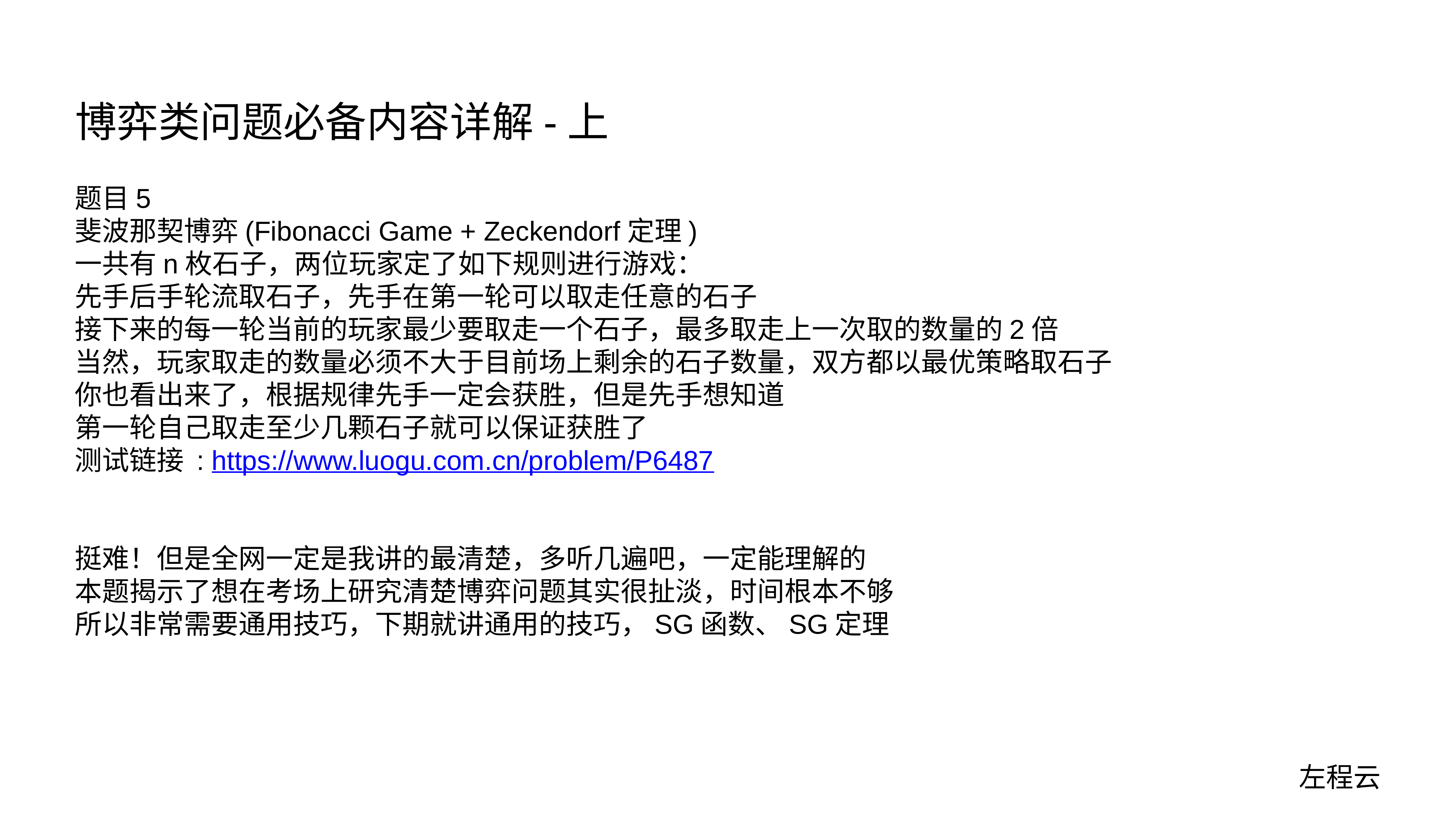

# 博弈类问题必备内容详解-上
题目5
斐波那契博弈(Fibonacci Game + Zeckendorf定理)
一共有n枚石子，两位玩家定了如下规则进行游戏：
先手后手轮流取石子，先手在第一轮可以取走任意的石子
接下来的每一轮当前的玩家最少要取走一个石子，最多取走上一次取的数量的2倍
当然，玩家取走的数量必须不大于目前场上剩余的石子数量，双方都以最优策略取石子
你也看出来了，根据规律先手一定会获胜，但是先手想知道
第一轮自己取走至少几颗石子就可以保证获胜了
测试链接 : https://www.luogu.com.cn/problem/P6487

挺难！但是全网一定是我讲的最清楚，多听几遍吧，一定能理解的
本题揭示了想在考场上研究清楚博弈问题其实很扯淡，时间根本不够
所以非常需要通用技巧，下期就讲通用的技巧，SG函数、SG定理
左程云